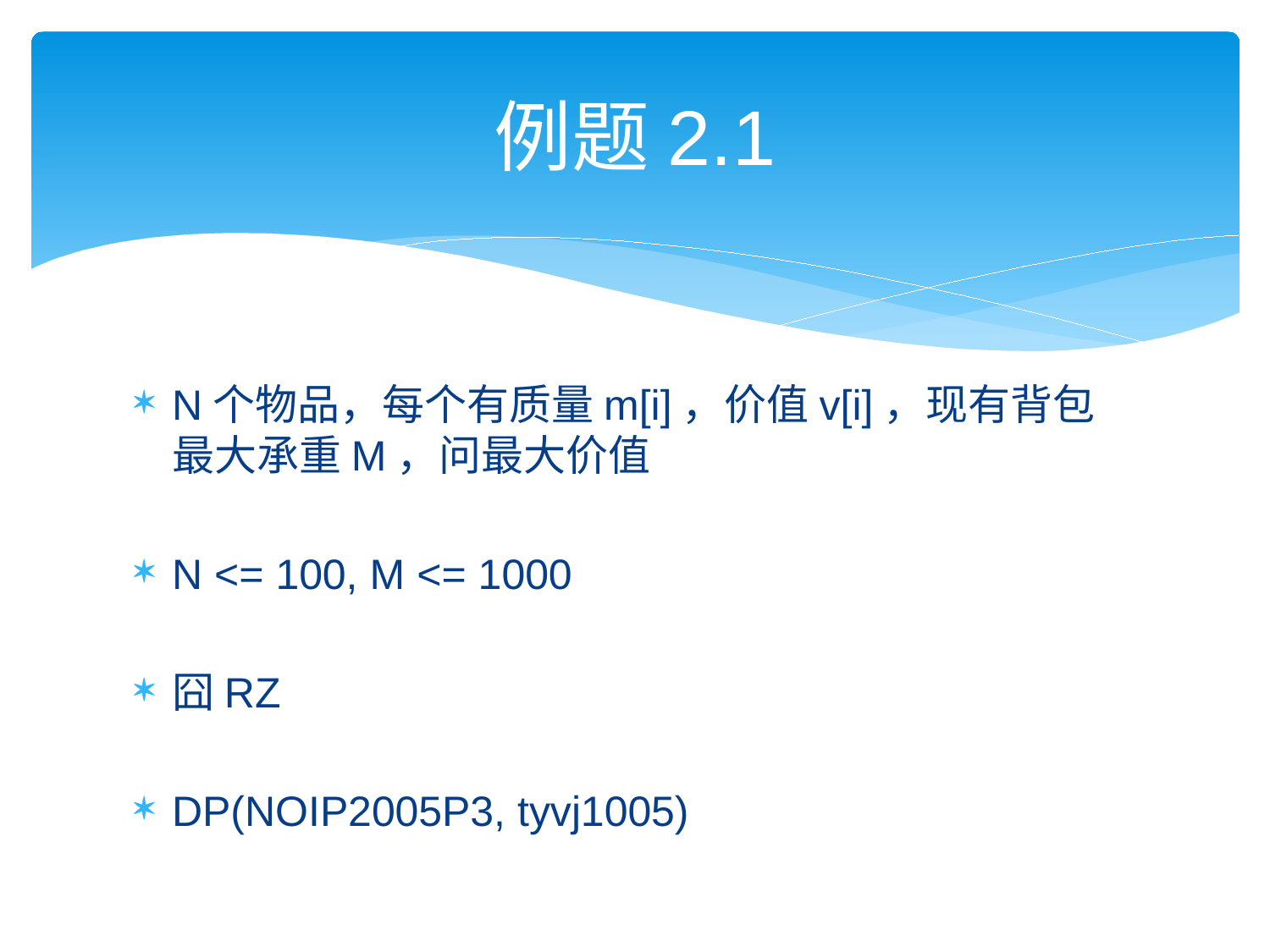

# 例题2.1
N个物品，每个有质量m[i]，价值v[i]，现有背包最大承重M，问最大价值

N <= 100, M <= 1000

囧RZ

DP(NOIP2005P3, tyvj1005)